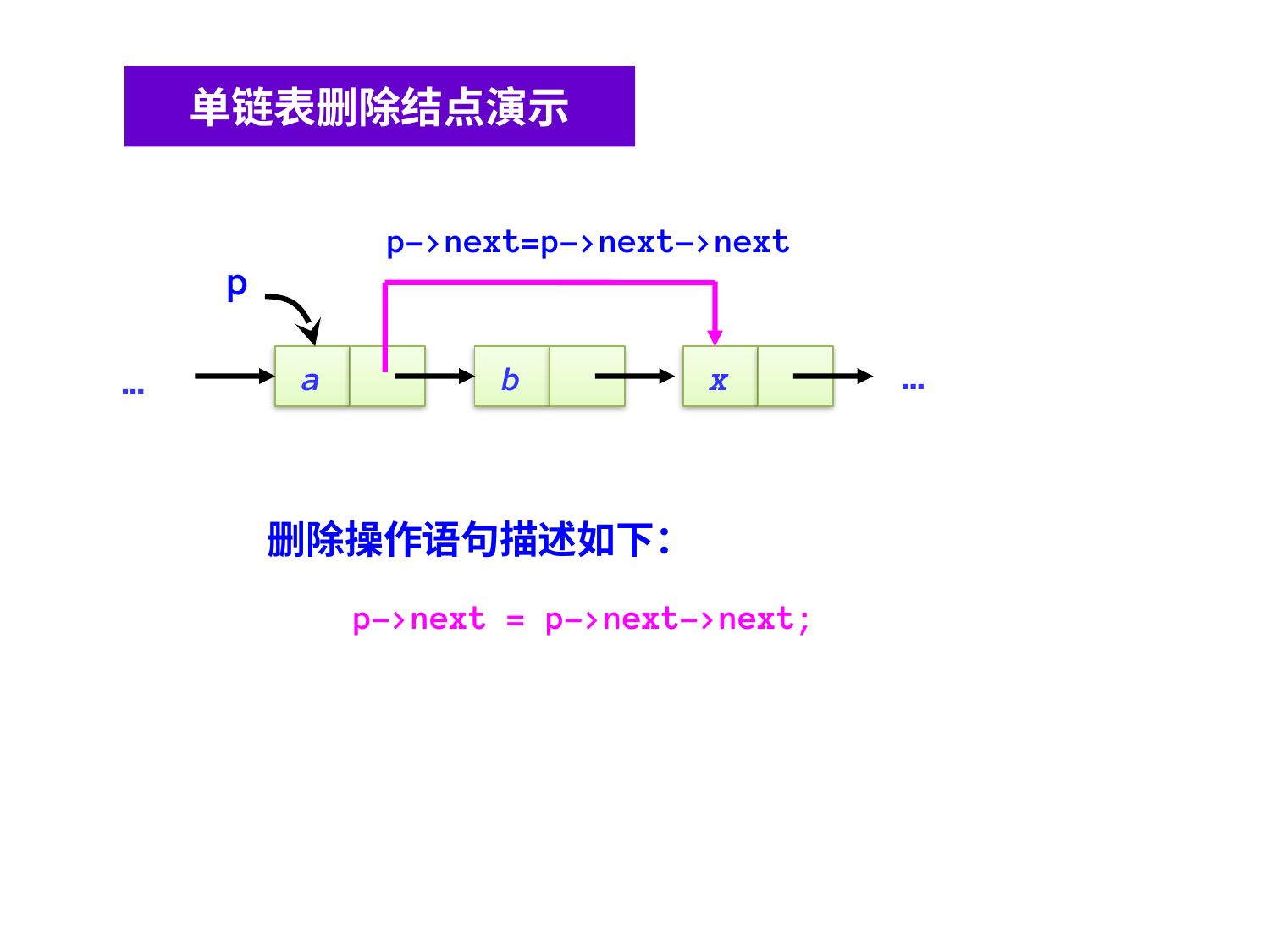

单链表删除结点演示
p->next=p->next->next

p

…
…
a

b

x

删除操作语句描述如下：
　　p->next = p->next->next;